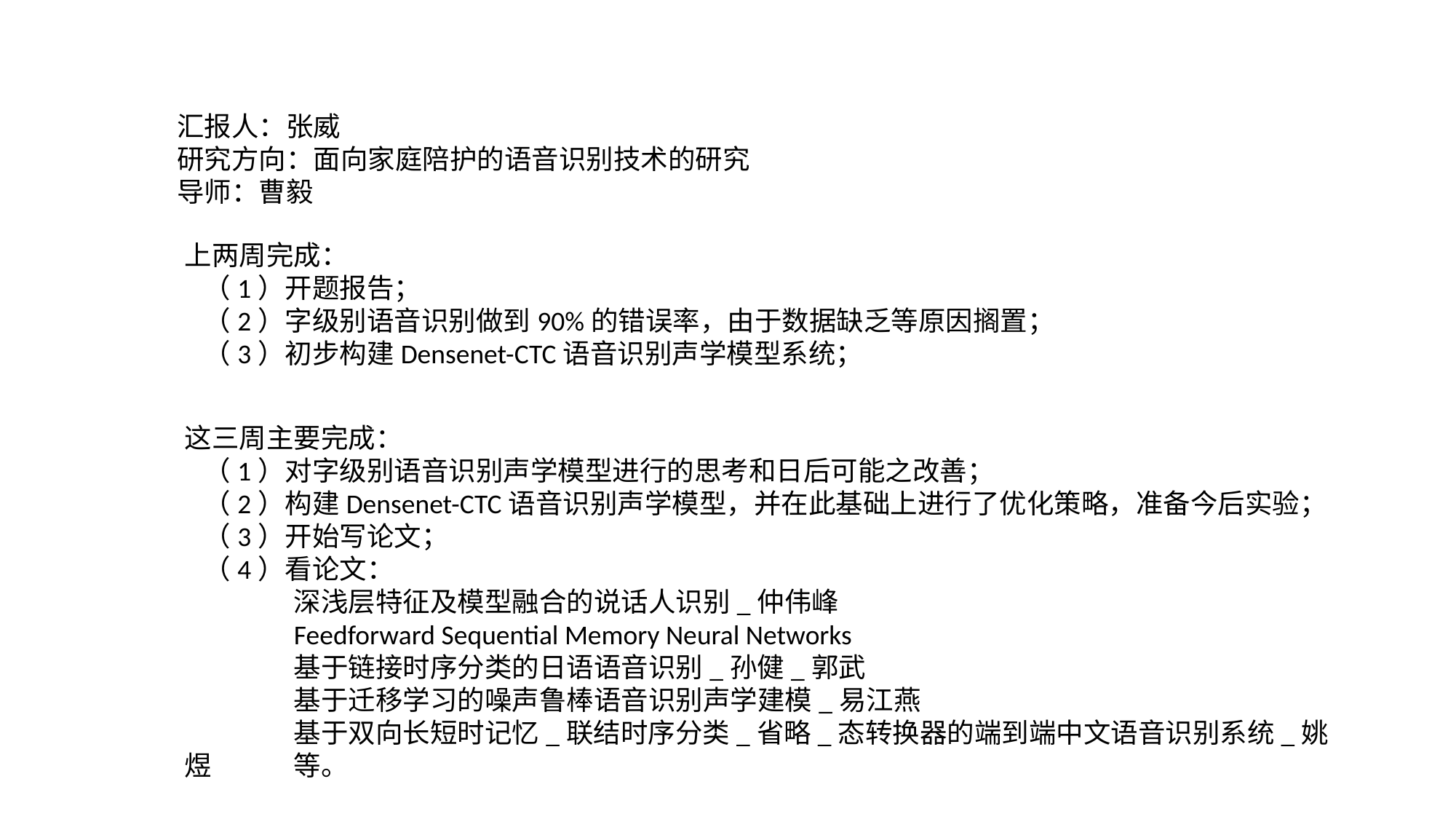

汇报人：张威
研究方向：面向家庭陪护的语音识别技术的研究
导师：曹毅
上两周完成：
  （1）开题报告；
  （2）字级别语音识别做到90%的错误率，由于数据缺乏等原因搁置；
  （3）初步构建Densenet-CTC语音识别声学模型系统；
这三周主要完成：
  （1）对字级别语音识别声学模型进行的思考和日后可能之改善；
  （2）构建Densenet-CTC语音识别声学模型，并在此基础上进行了优化策略，准备今后实验；
  （3）开始写论文；
  （4）看论文：
	深浅层特征及模型融合的说话人识别_仲伟峰
	Feedforward Sequential Memory Neural Networks
	基于链接时序分类的日语语音识别_孙健_郭武
	基于迁移学习的噪声鲁棒语音识别声学建模_易江燕
	基于双向长短时记忆_联结时序分类_省略_态转换器的端到端中文语音识别系统_姚煜	等。